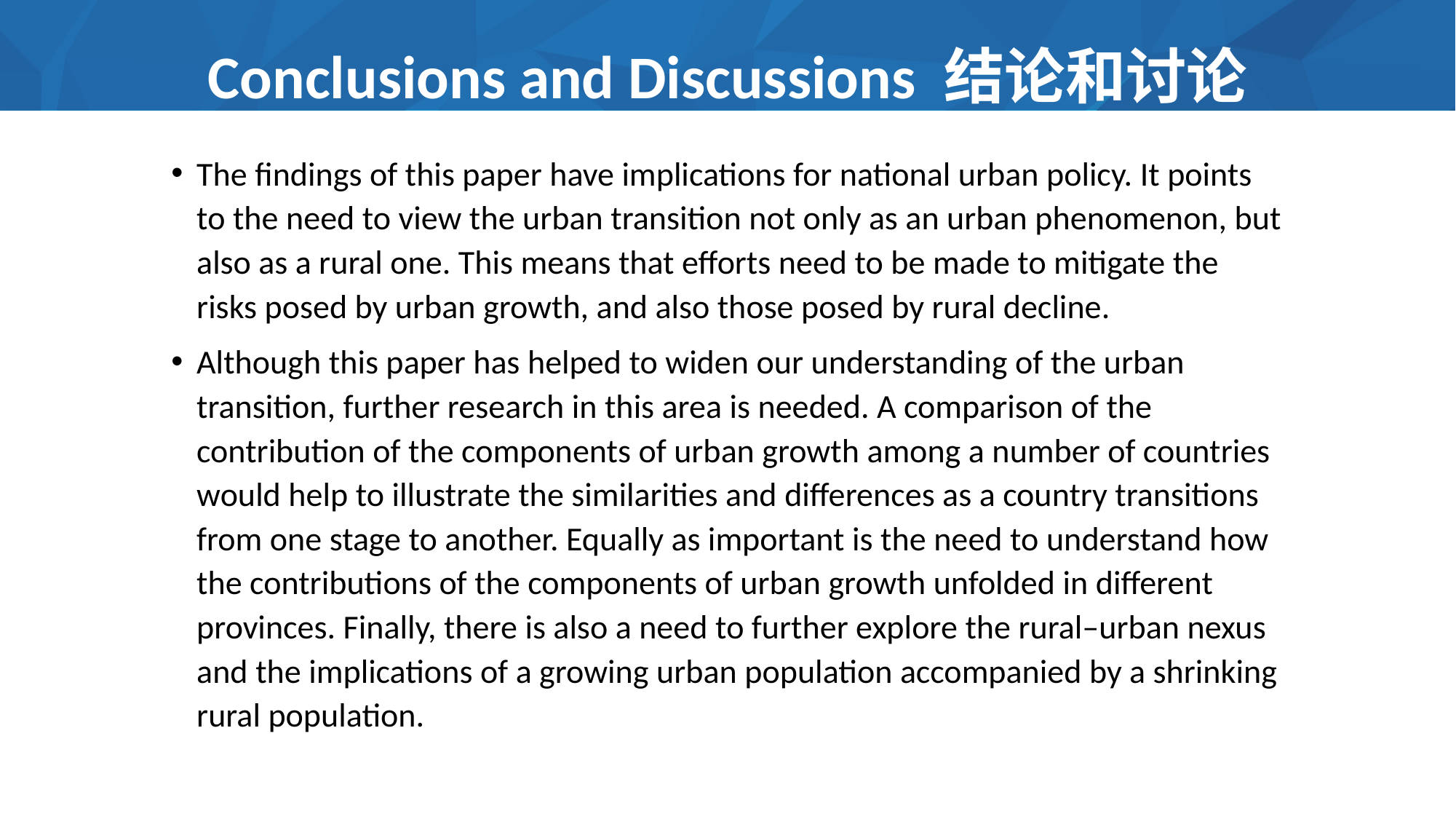

# Conclusions and Discussions 结论和讨论
The findings of this paper have implications for national urban policy. It points to the need to view the urban transition not only as an urban phenomenon, but also as a rural one. This means that efforts need to be made to mitigate the risks posed by urban growth, and also those posed by rural decline.
Although this paper has helped to widen our understanding of the urban transition, further research in this area is needed. A comparison of the contribution of the components of urban growth among a number of countries would help to illustrate the similarities and differences as a country transitions from one stage to another. Equally as important is the need to understand how the contributions of the components of urban growth unfolded in different provinces. Finally, there is also a need to further explore the rural–urban nexus and the implications of a growing urban population accompanied by a shrinking rural population.